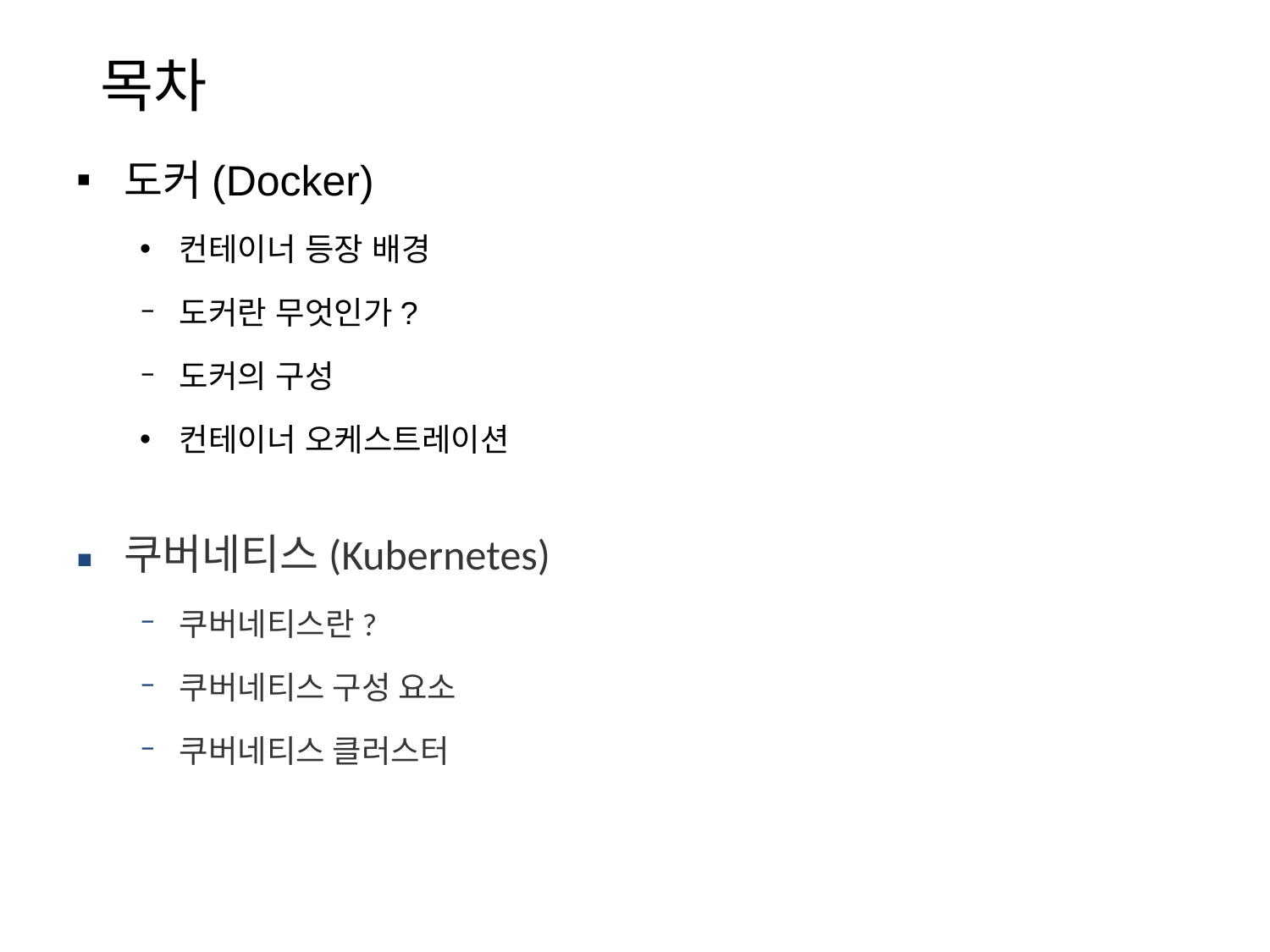

# 목차
도커(Docker)
컨테이너 등장 배경
도커란 무엇인가?
도커의 구성
컨테이너 오케스트레이션
쿠버네티스(Kubernetes)
쿠버네티스란?
쿠버네티스 구성 요소
쿠버네티스 클러스터